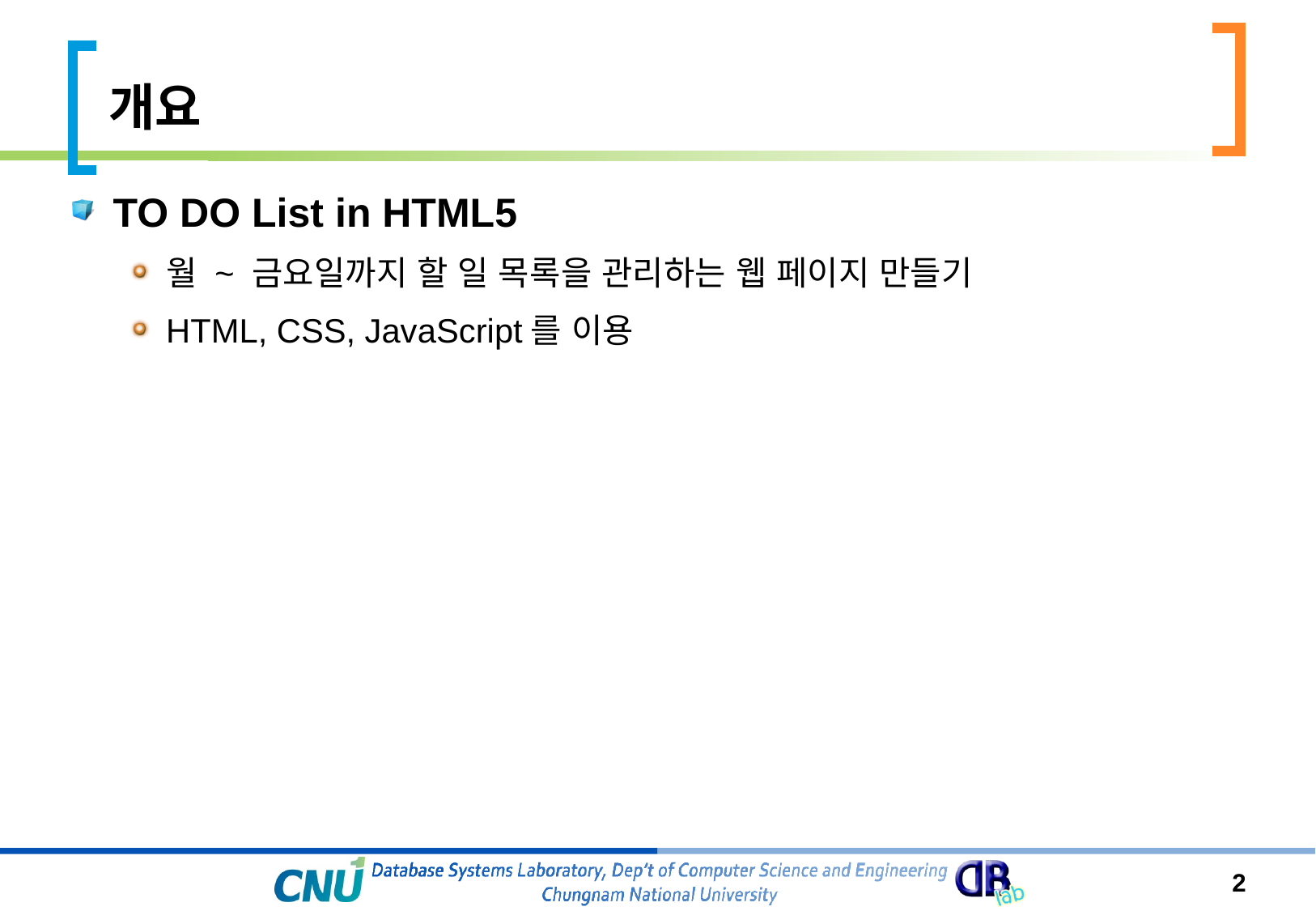

# 개요
TO DO List in HTML5
월 ~ 금요일까지 할 일 목록을 관리하는 웹 페이지 만들기
HTML, CSS, JavaScript를 이용

2